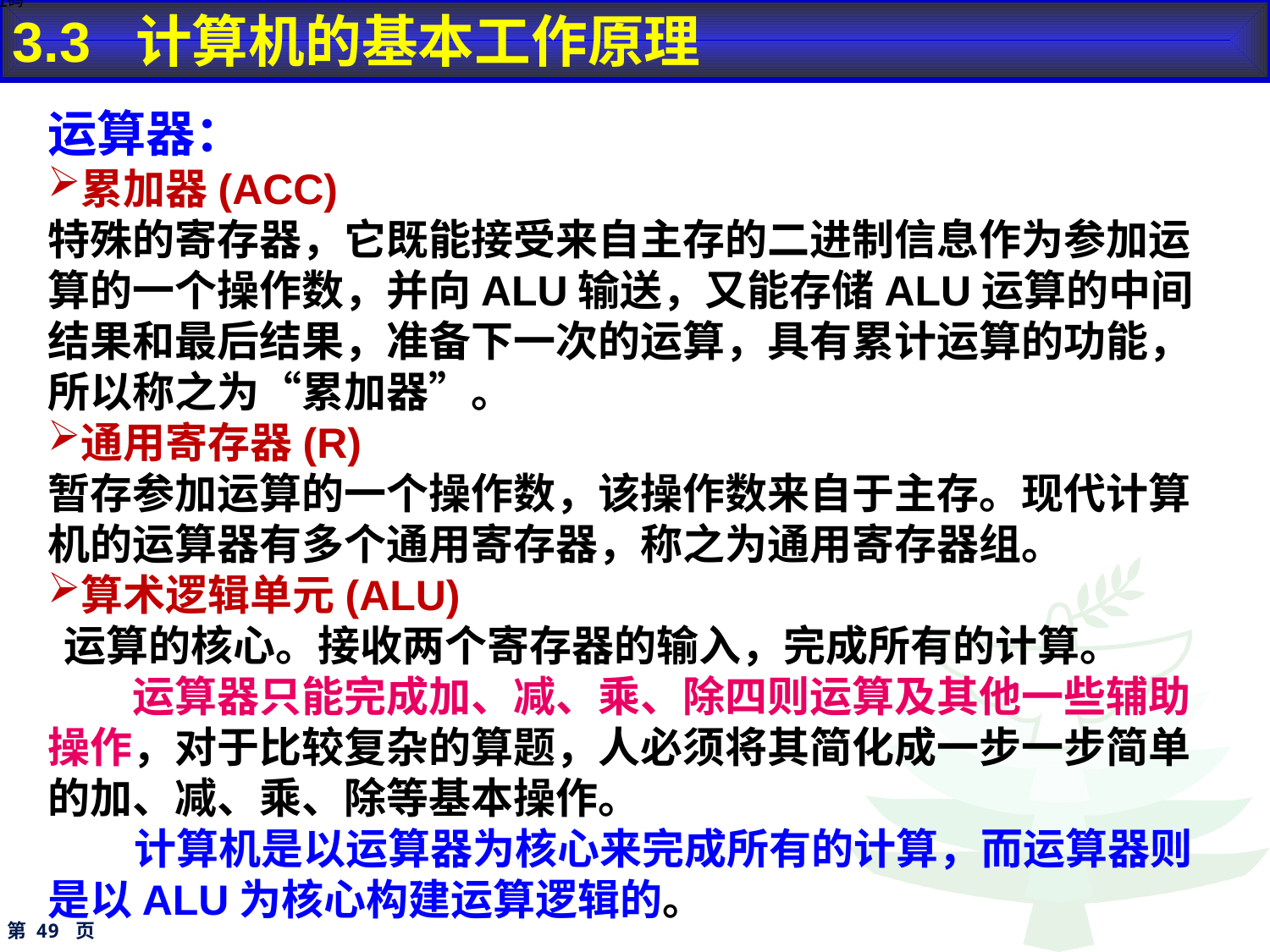

3.3  计算机的基本工作原理

地址码
运算器：
累加器(ACC)
特殊的寄存器，它既能接受来自主存的二进制信息作为参加运算的一个操作数，并向ALU输送，又能存储ALU运算的中间结果和最后结果，准备下一次的运算，具有累计运算的功能，所以称之为“累加器”。
通用寄存器(R)
暂存参加运算的一个操作数，该操作数来自于主存。现代计算机的运算器有多个通用寄存器，称之为通用寄存器组。
算术逻辑单元(ALU)
 运算的核心。接收两个寄存器的输入，完成所有的计算。
        运算器只能完成加、减、乘、除四则运算及其他一些辅助操作，对于比较复杂的算题，人必须将其简化成一步一步简单的加、减、乘、除等基本操作。
        计算机是以运算器为核心来完成所有的计算，而运算器则是以ALU为核心构建运算逻辑的。